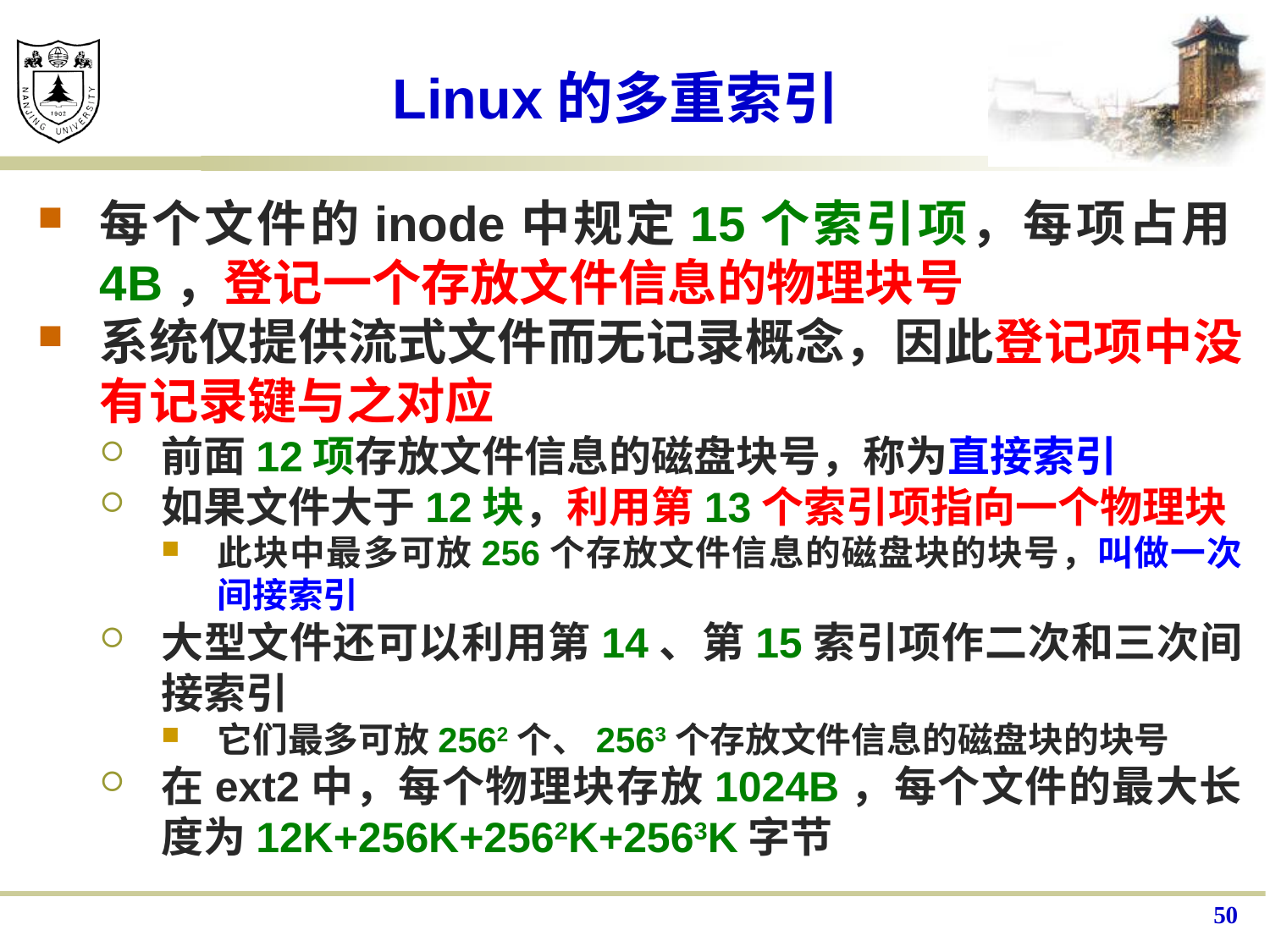

# Linux的多重索引
每个文件的inode中规定15个索引项，每项占用4B，登记一个存放文件信息的物理块号
系统仅提供流式文件而无记录概念，因此登记项中没有记录键与之对应
前面12项存放文件信息的磁盘块号，称为直接索引
如果文件大于12块，利用第13个索引项指向一个物理块
此块中最多可放256个存放文件信息的磁盘块的块号，叫做一次间接索引
大型文件还可以利用第14、第15索引项作二次和三次间接索引
它们最多可放2562个、2563个存放文件信息的磁盘块的块号
在ext2中，每个物理块存放1024B，每个文件的最大长度为12K+256K+2562K+2563K字节

50